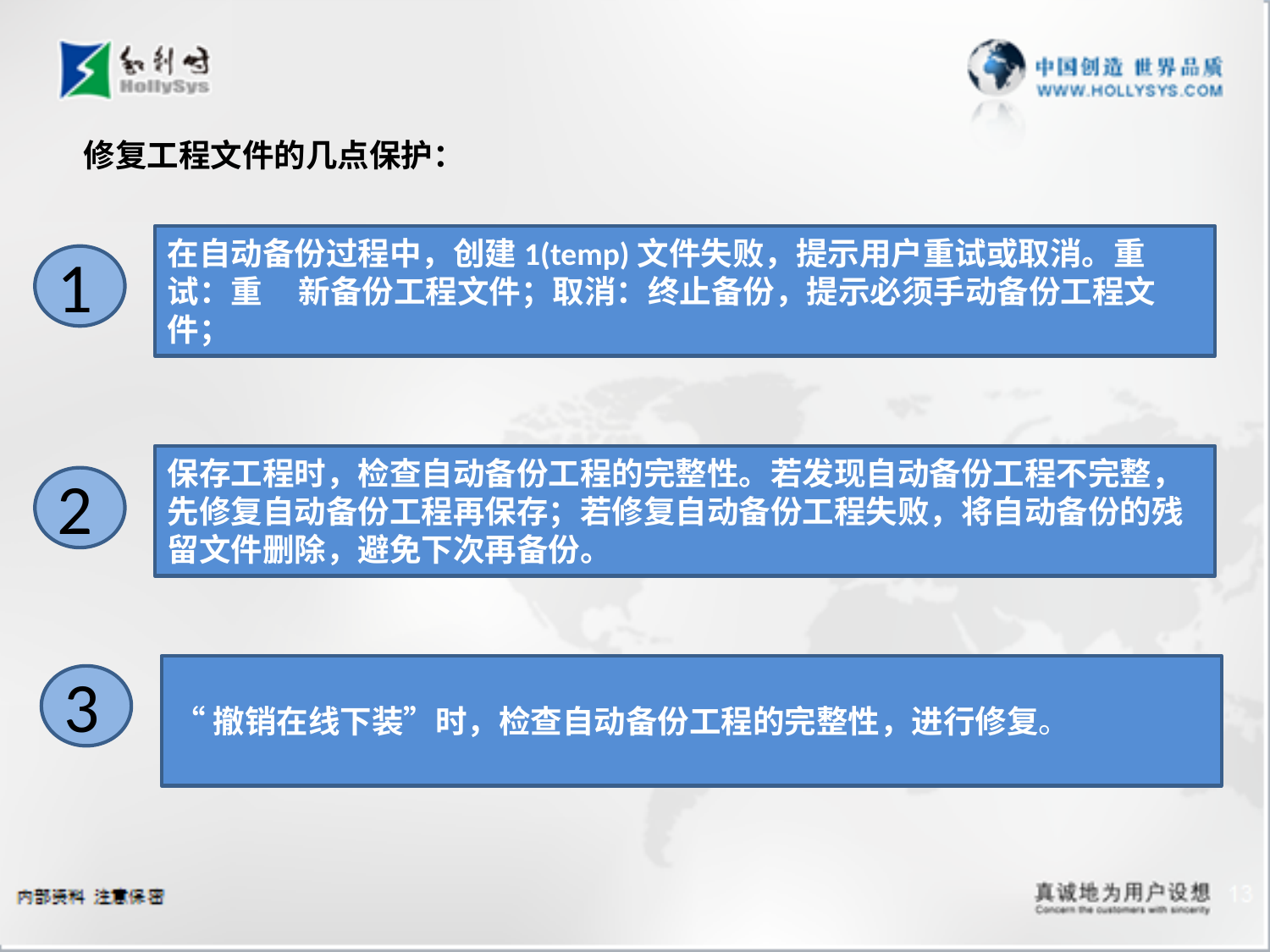

修复工程文件的几点保护：
在自动备份过程中，创建1(temp)文件失败，提示用户重试或取消。重试：重     新备份工程文件；取消：终止备份，提示必须手动备份工程文件；
1

保存工程时，检查自动备份工程的完整性。若发现自动备份工程不完整，先修复自动备份工程再保存；若修复自动备份工程失败，将自动备份的残留文件删除，避免下次再备份。
2

3
“撤销在线下装”时，检查自动备份工程的完整性，进行修复。